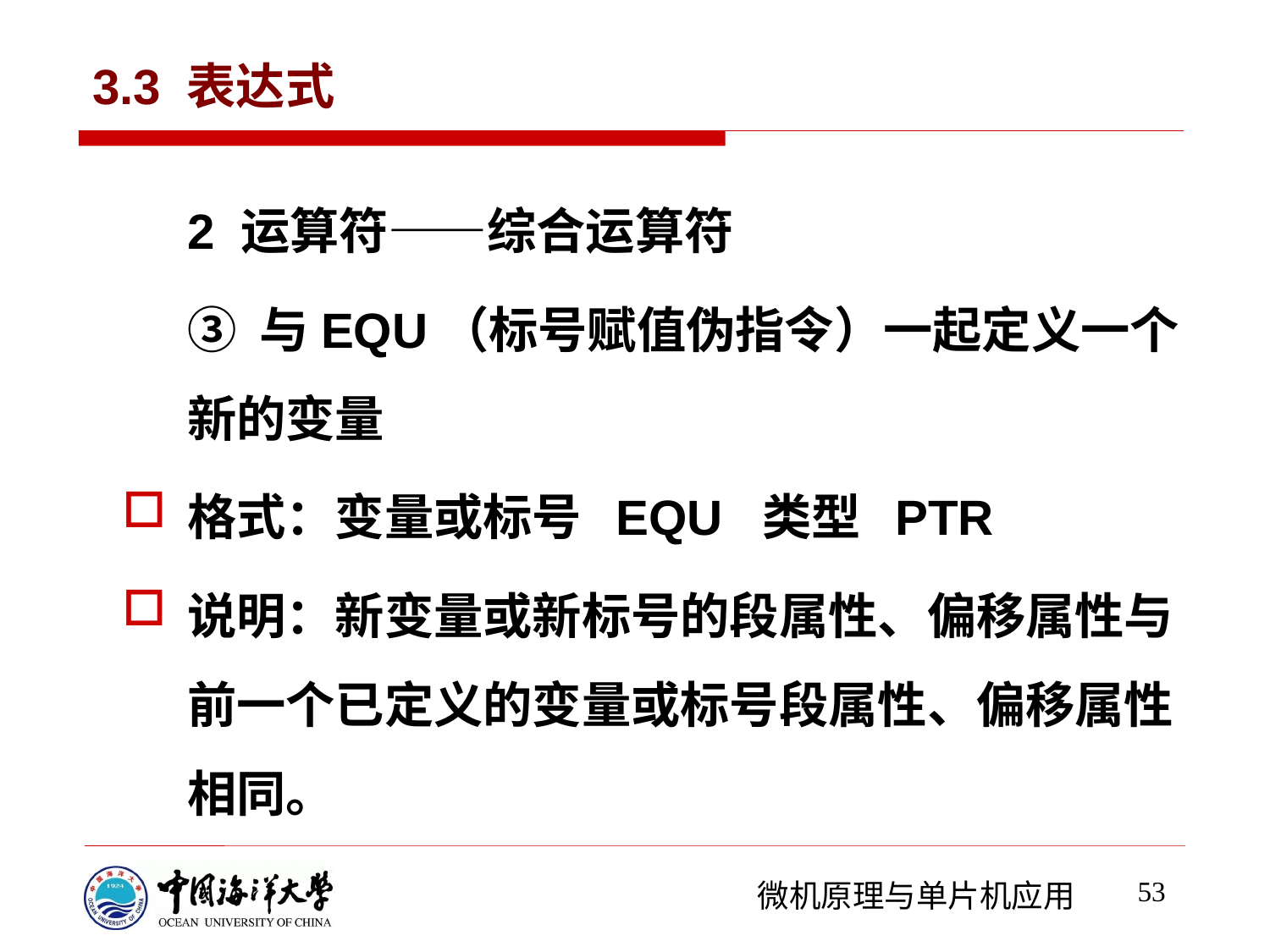

# 3.3 表达式
2 运算符——综合运算符
③ 与EQU（标号赋值伪指令）一起定义一个新的变量
格式：变量或标号  EQU  类型  PTR
说明：新变量或新标号的段属性、偏移属性与前一个已定义的变量或标号段属性、偏移属性相同。

53